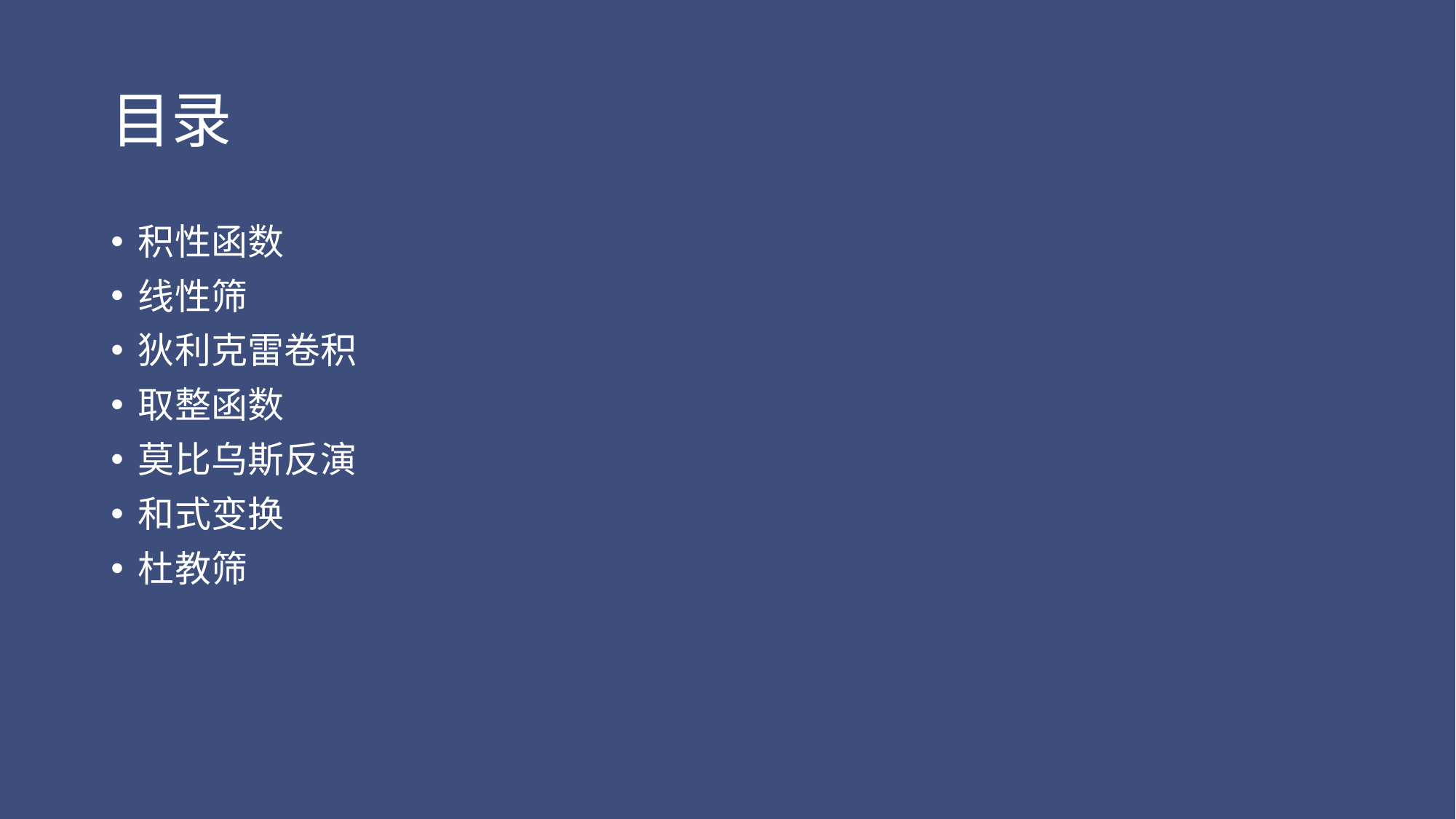

# 目录
积性函数
线性筛
狄利克雷卷积
取整函数
莫比乌斯反演
和式变换
杜教筛